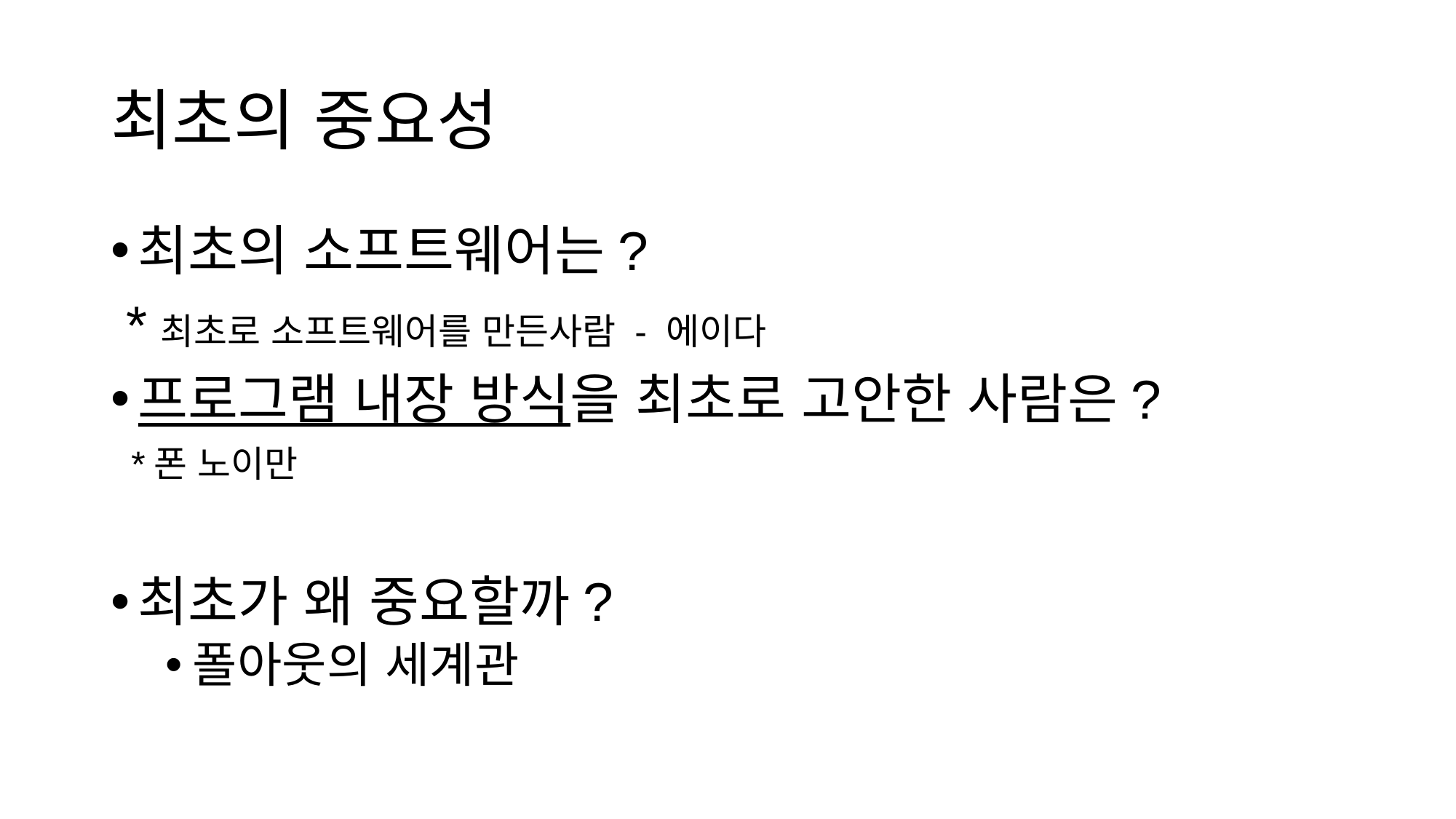

# 최초의 중요성
최초의 소프트웨어는?
 *최초로 소프트웨어를 만든사람 - 에이다
프로그램 내장 방식을 최초로 고안한 사람은?
  *폰 노이만

최초가 왜 중요할까?
폴아웃의 세계관